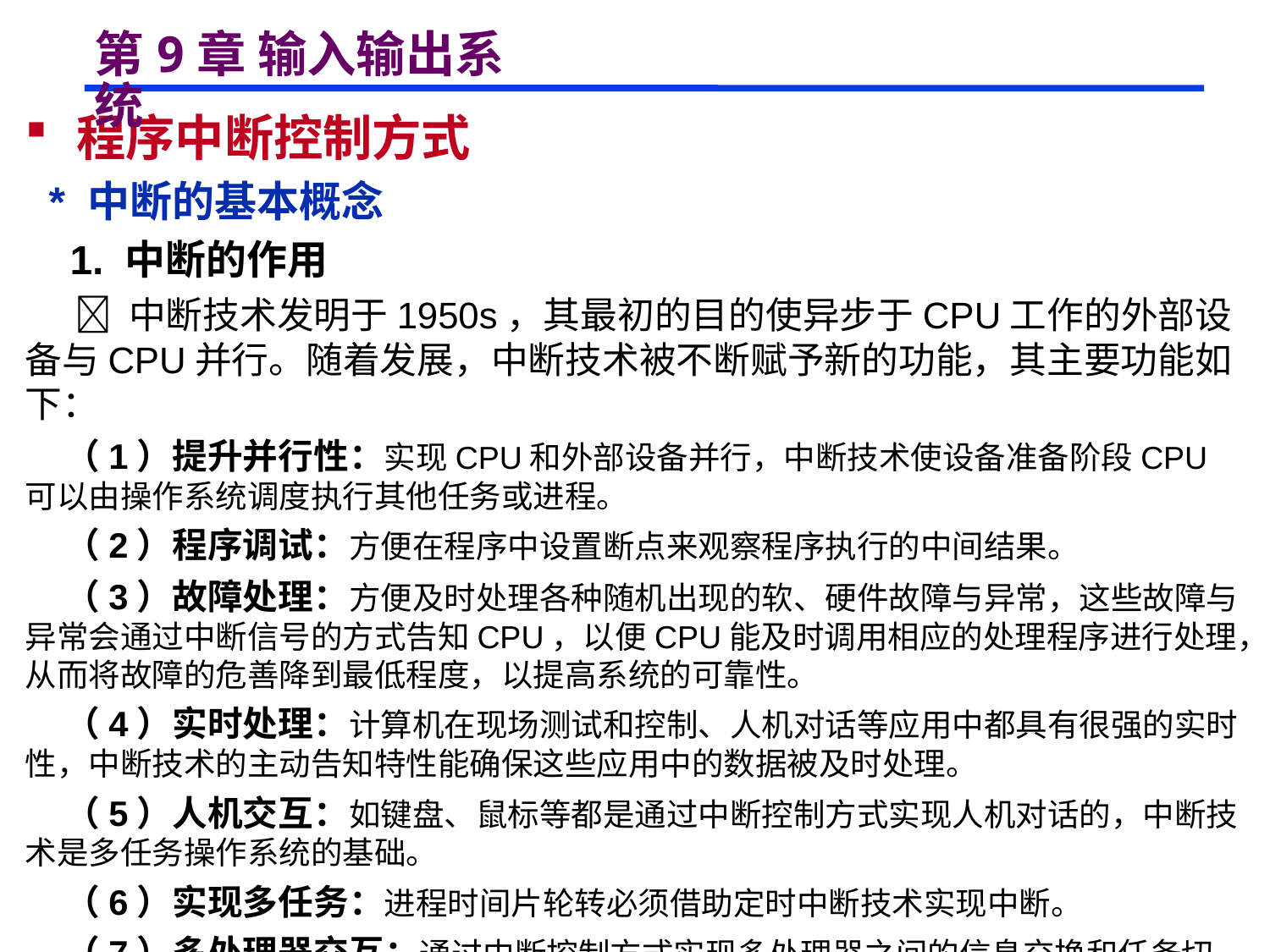

# 第9章 输入输出系统
 程序中断控制方式
  * 中断的基本概念
    1. 中断的作用
      • 中断技术发明于1950s，其最初的目的使异步于CPU工作的外部设备与CPU并行。随着发展，中断技术被不断赋予新的功能，其主要功能如下：
    （1）提升并行性：实现CPU和外部设备并行，中断技术使设备准备阶段CPU可以由操作系统调度执行其他任务或进程。
    （2）程序调试：方便在程序中设置断点来观察程序执行的中间结果。
    （3）故障处理：方便及时处理各种随机出现的软、硬件故障与异常，这些故障与异常会通过中断信号的方式告知CPU，以便CPU能及时调用相应的处理程序进行处理，从而将故障的危善降到最低程度，以提高系统的可靠性。
    （4）实时处理：计算机在现场测试和控制、人机对话等应用中都具有很强的实时性，中断技术的主动告知特性能确保这些应用中的数据被及时处理。
    （5）人机交互：如键盘、鼠标等都是通过中断控制方式实现人机对话的，中断技术是多任务操作系统的基础。
    （6）实现多任务：进程时间片轮转必须借助定时中断技术实现中断。
    （7）多处理器交互：通过中断控制方式实现多处理器之间的信息交换和任务切换。